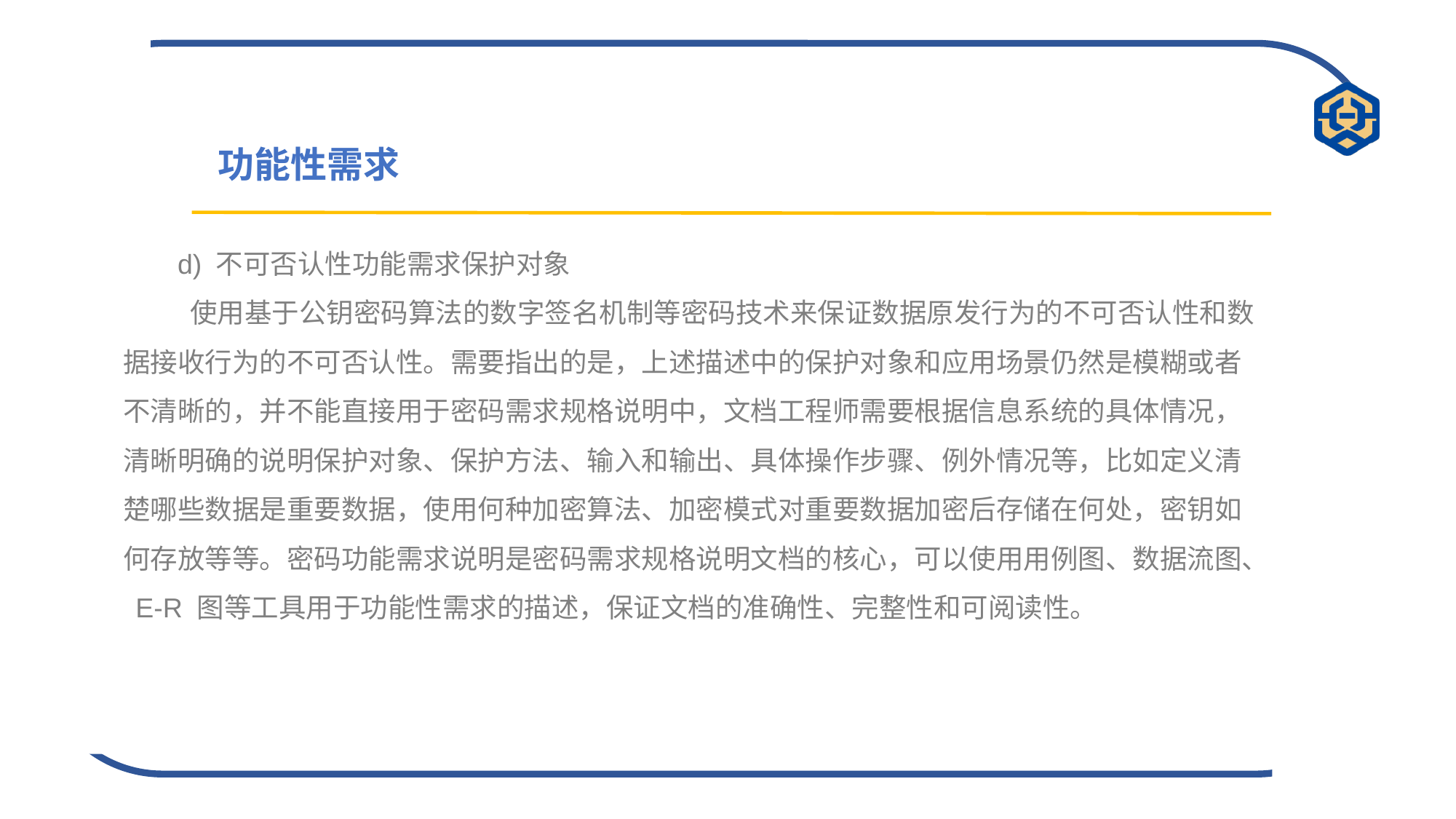

功能性需求
d) 不可否认性功能需求保护对象
 使用基于公钥密码算法的数字签名机制等密码技术来保证数据原发行为的不可否认性和数据接收行为的不可否认性。需要指出的是，上述描述中的保护对象和应用场景仍然是模糊或者不清晰的，并不能直接用于密码需求规格说明中，文档工程师需要根据信息系统的具体情况，清晰明确的说明保护对象、保护方法、输入和输出、具体操作步骤、例外情况等，比如定义清楚哪些数据是重要数据，使用何种加密算法、加密模式对重要数据加密后存储在何处，密钥如何存放等等。密码功能需求说明是密码需求规格说明文档的核心，可以使用用例图、数据流图、 E-R 图等工具用于功能性需求的描述，保证文档的准确性、完整性和可阅读性。